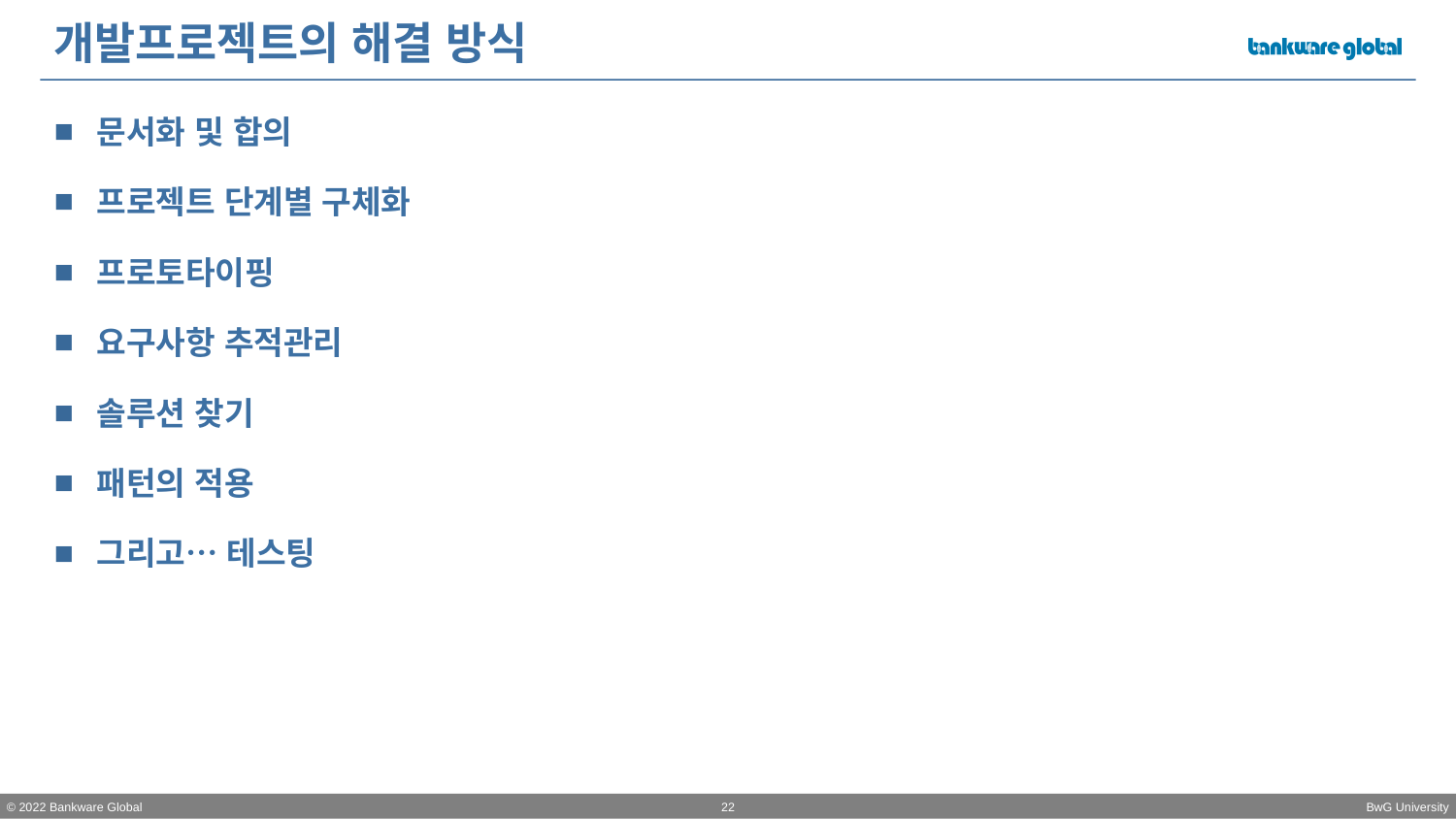

# 개발프로젝트의 해결 방식
문서화 및 합의
프로젝트 단계별 구체화
프로토타이핑
요구사항 추적관리
솔루션 찾기
패턴의 적용
그리고… 테스팅

22